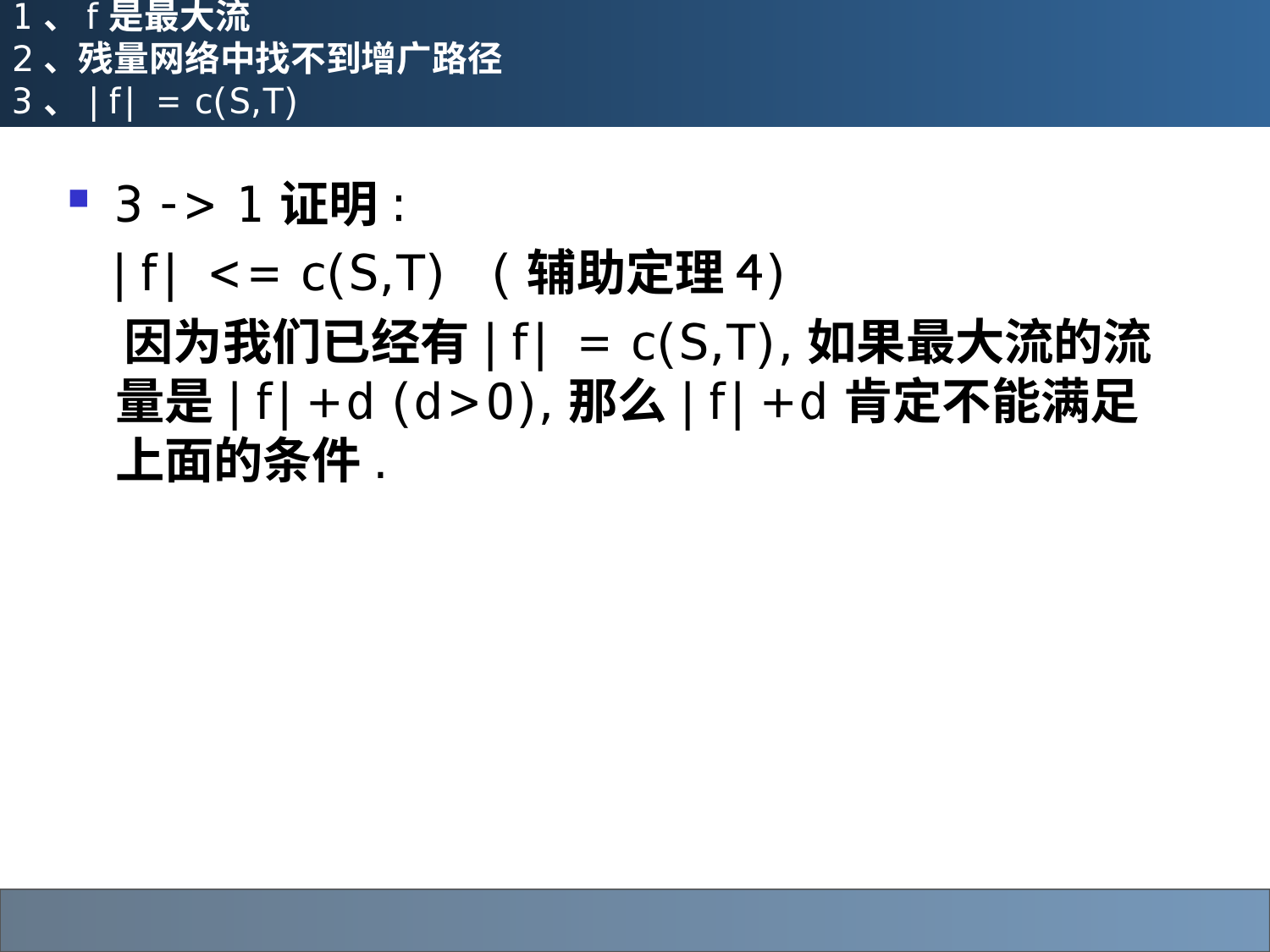

#
1、f是最大流
2、残量网络中找不到增广路径
3、|f| = c(S,T)
3 -> 1证明:
   |f| <= c(S,T)   (辅助定理4)
    因为我们已经有|f| = c(S,T),如果最大流的流量是|f|+d (d>0),那么|f|+d肯定不能满足上面的条件.